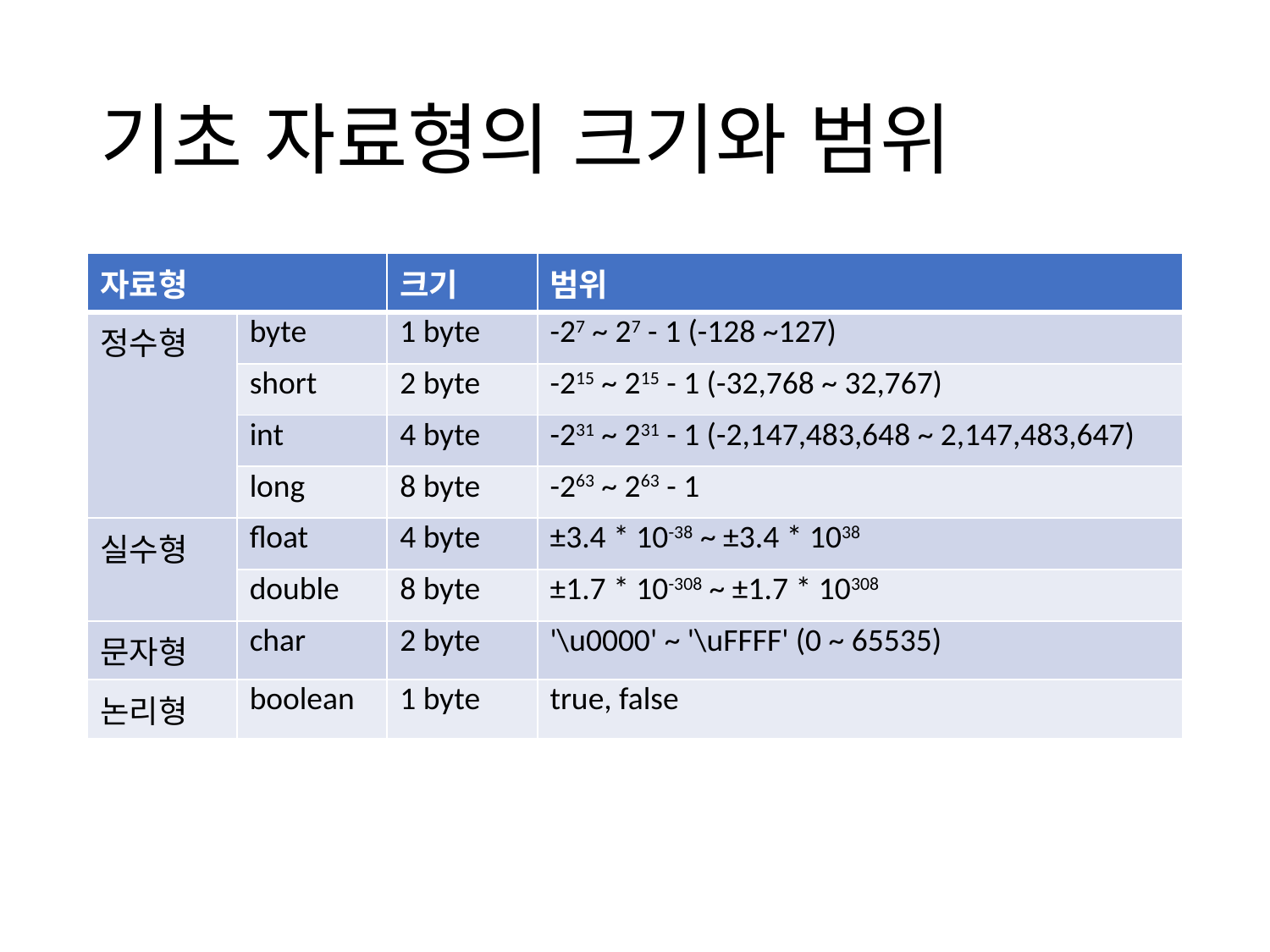

# 기초 자료형의 크기와 범위
| 자료형 |  | 크기 | 범위 |
| --- | --- | --- | --- |
| 정수형 | byte | 1 byte | -27 ~ 27 - 1 (-128 ~127) |
|  | short | 2 byte | -215 ~ 215 - 1 (-32,768 ~ 32,767) |
|  | int | 4 byte | -231 ~ 231 - 1 (-2,147,483,648 ~ 2,147,483,647) |
|  | long | 8 byte | -263 ~ 263 - 1 |
| 실수형 | float | 4 byte | ±3.4 \* 10-38 ~ ±3.4 \* 1038 |
|  | double | 8 byte | ±1.7 \* 10-308 ~ ±1.7 \* 10308 |
| 문자형 | char | 2 byte | '\u0000' ~ '\uFFFF' (0 ~ 65535) |
| 논리형 | boolean | 1 byte | true, false |